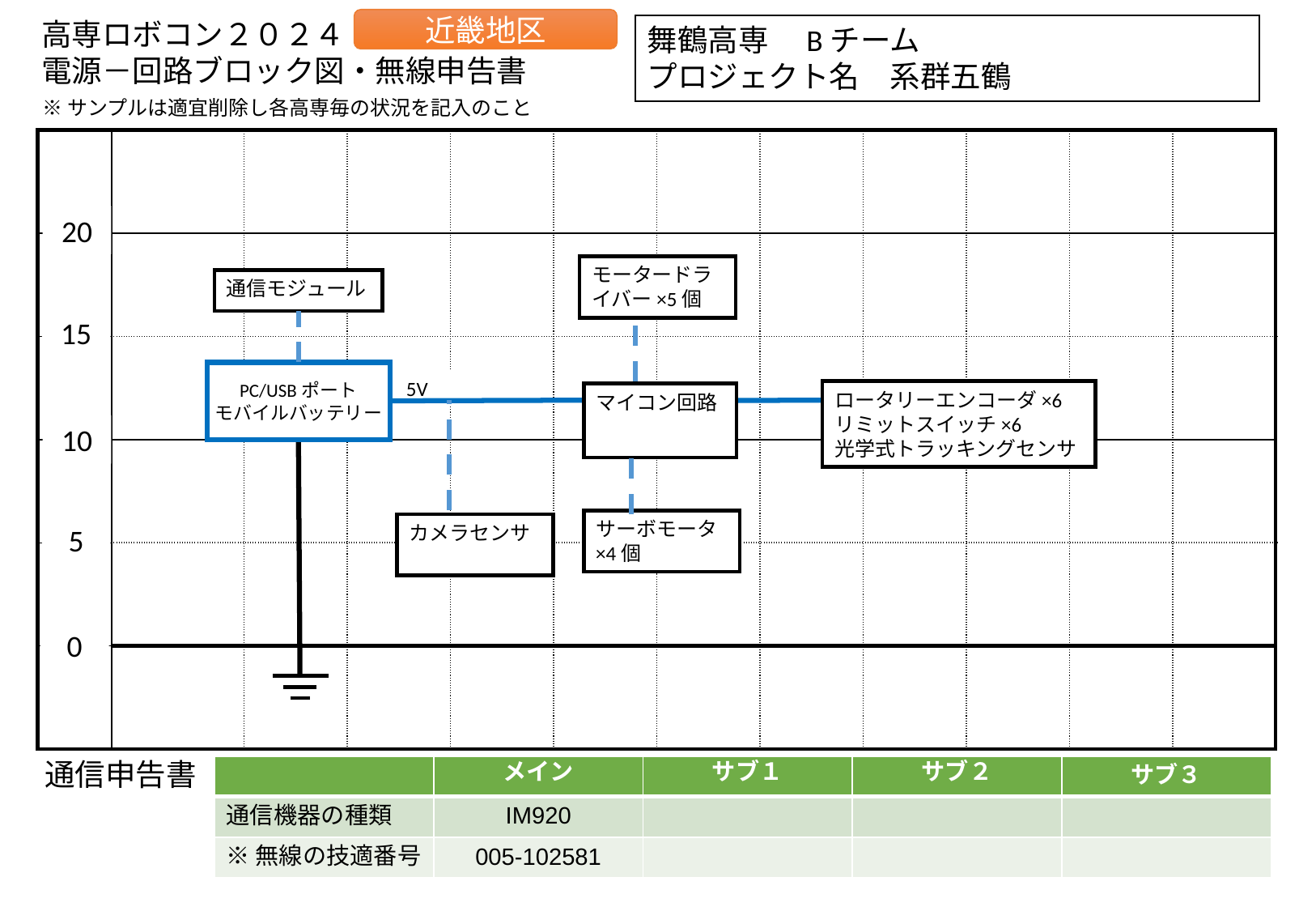

近畿地区
舞鶴高専　Bチーム
プロジェクト名　系群五鶴
モータードライバー×5個
通信モジュール

PC/USBポート
モバイルバッテリー

5V
ロータリーエンコーダ×6
リミットスイッチ×6
光学式トラッキングセンサ
マイコン回路

サーボモータ×4個
カメラセンサ
|  | メイン | サブ１ | サブ２ | サブ３ |
| --- | --- | --- | --- | --- |
| 通信機器の種類 | IM920 |  |  |  |
| ※無線の技適番号 | 005-102581 |  |  |  |